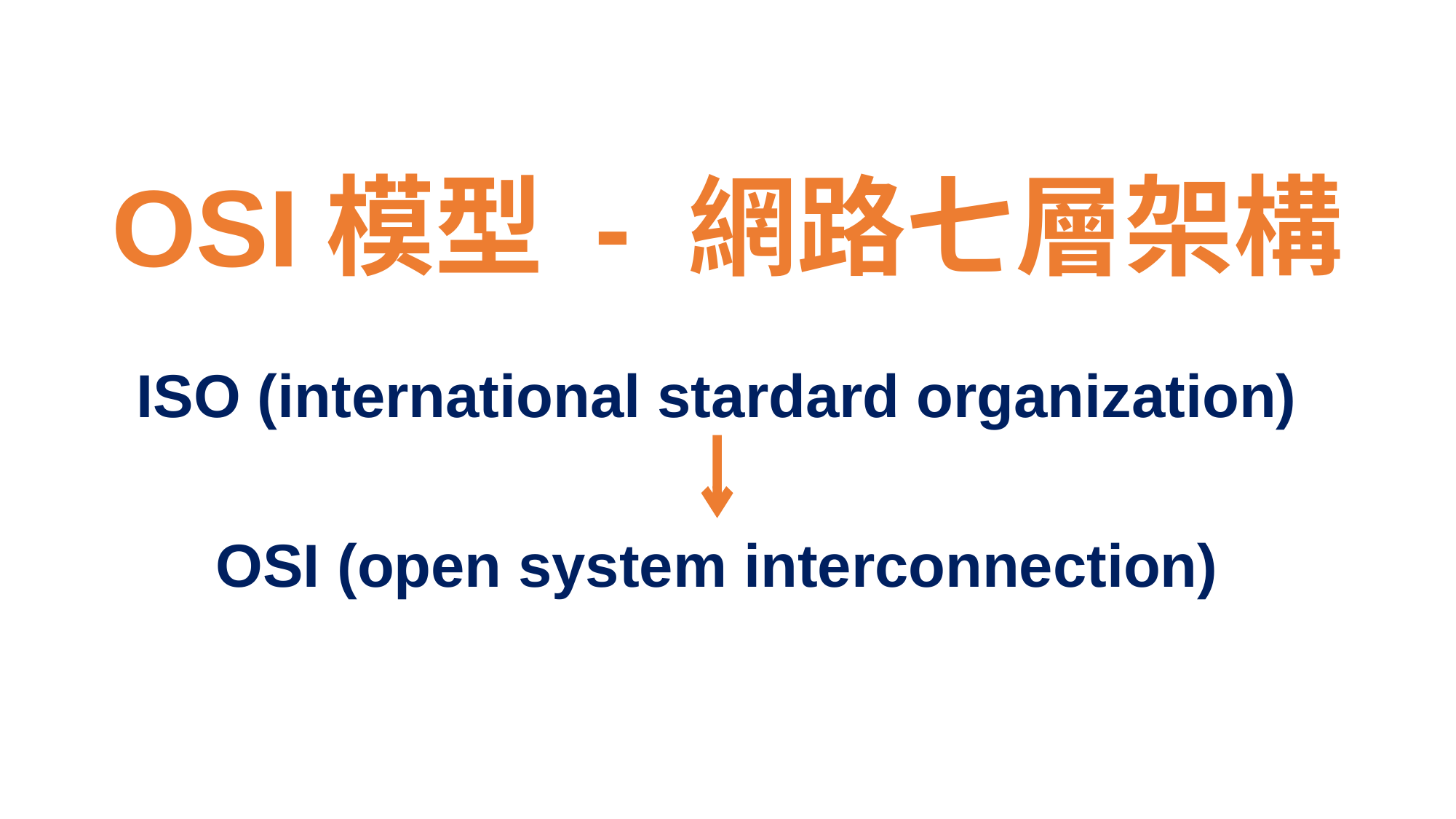

OSI模型 - 網路七層架構
ISO (international stardard organization)
OSI (open system interconnection)